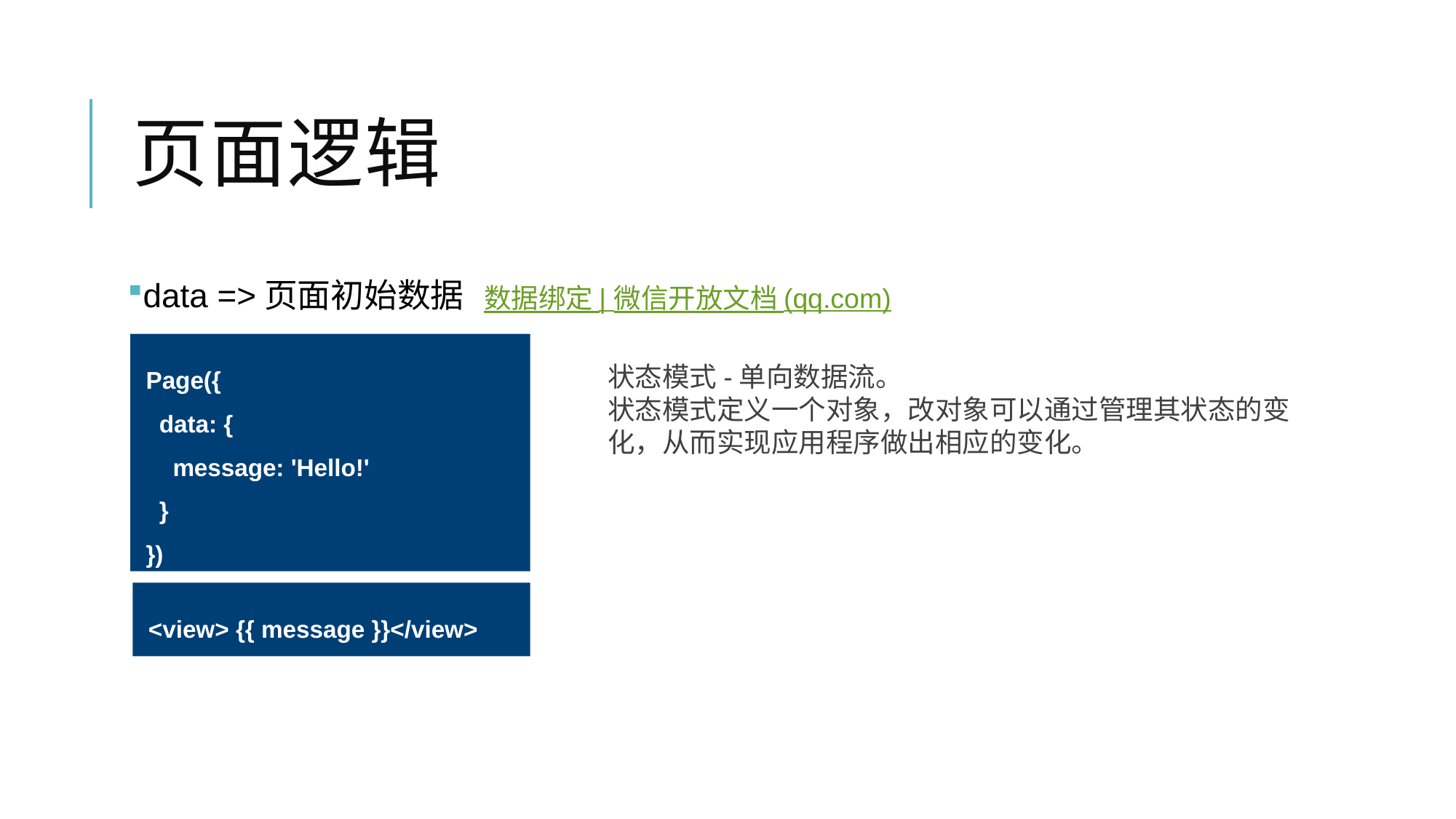

# 页面逻辑
data =>页面初始数据
数据绑定 | 微信开放文档 (qq.com)

Page({
  data: {
    message: 'Hello!'
  }
})
状态模式-单向数据流。
状态模式定义一个对象，改对象可以通过管理其状态的变化，从而实现应用程序做出相应的变化。

<view> {{ message }}</view>